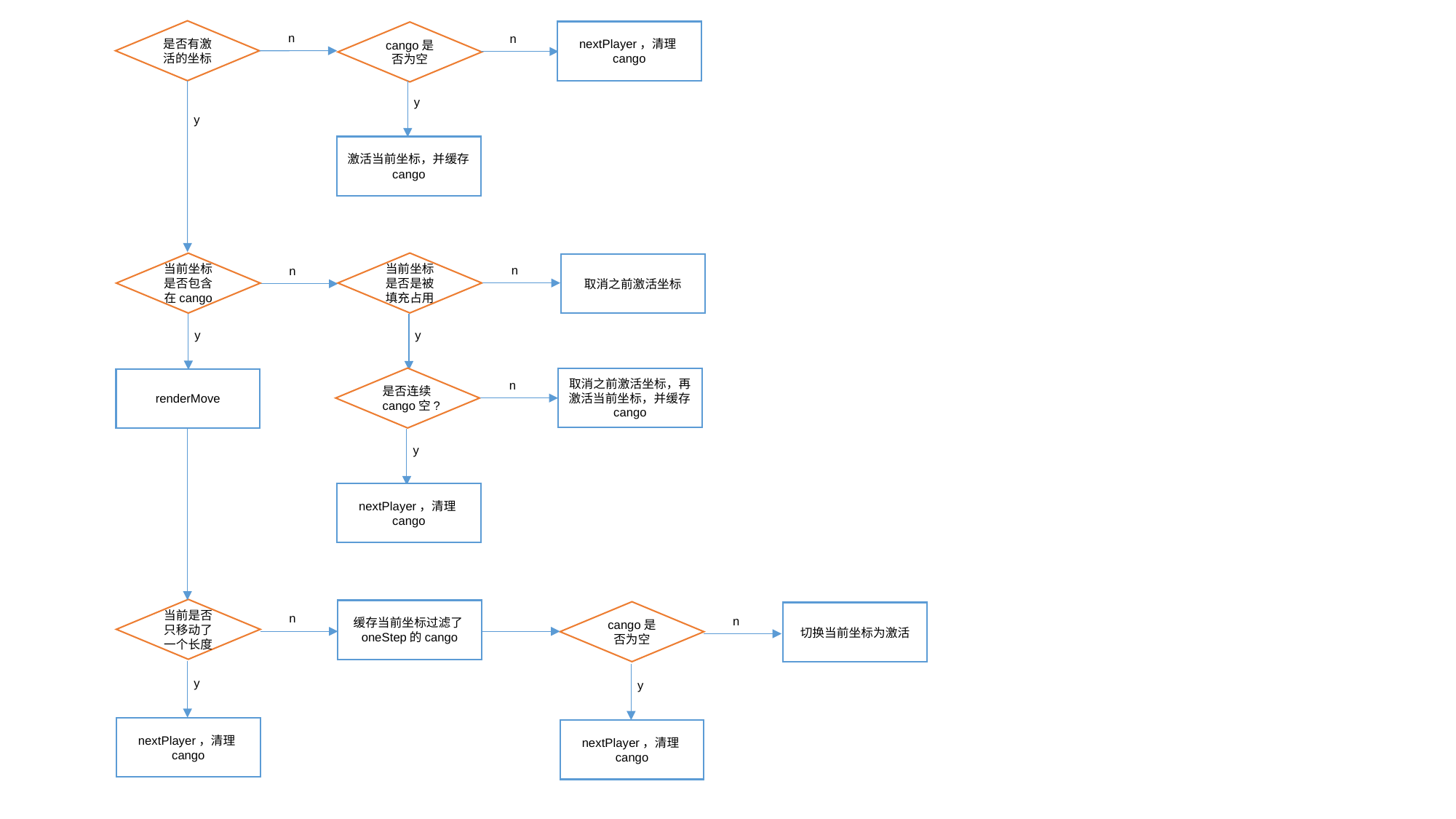

是否有激活的坐标
nextPlayer，清理cango
cango是否为空
n
n
y
y
激活当前坐标，并缓存cango
当前坐标是否是被填充占用
当前坐标是否包含在cango
取消之前激活坐标
n
n
y
y
是否连续cango空?
取消之前激活坐标，再激活当前坐标，并缓存cango
renderMove
n
y
nextPlayer，清理cango
当前是否只移动了一个长度
缓存当前坐标过滤了oneStep的cango
cango是否为空
切换当前坐标为激活
n
n
y
y
nextPlayer，清理cango
nextPlayer，清理cango